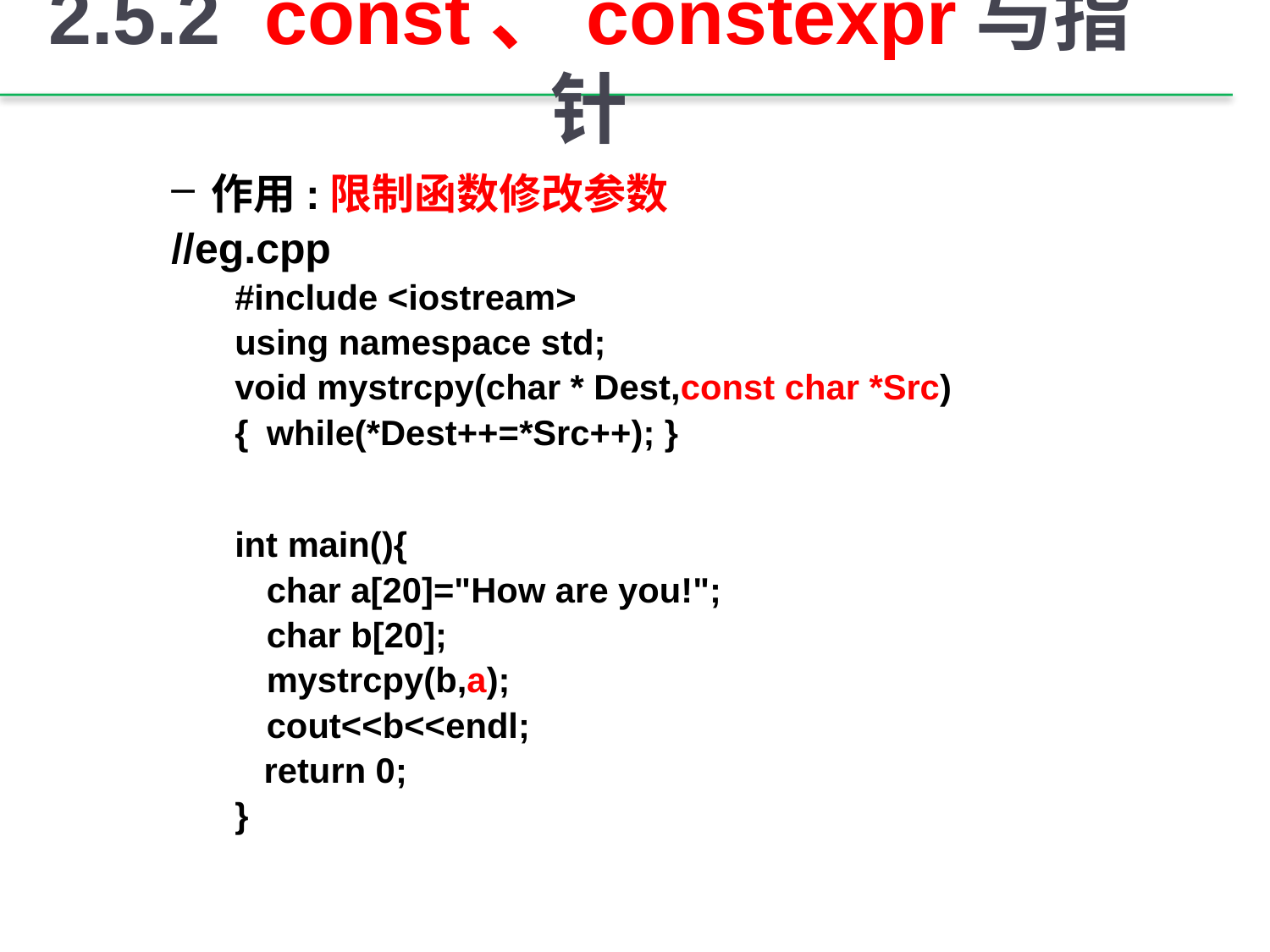

# 2.5.2  const、constexpr与指针
作用:限制函数修改参数
//eg.cpp
#include <iostream>
using namespace std;
void mystrcpy(char * Dest,const char *Src)
{	while(*Dest++=*Src++); }

int main(){
	char a[20]="How are you!";
	char b[20];
	mystrcpy(b,a);
	cout<<b<<endl;
   return 0;
}